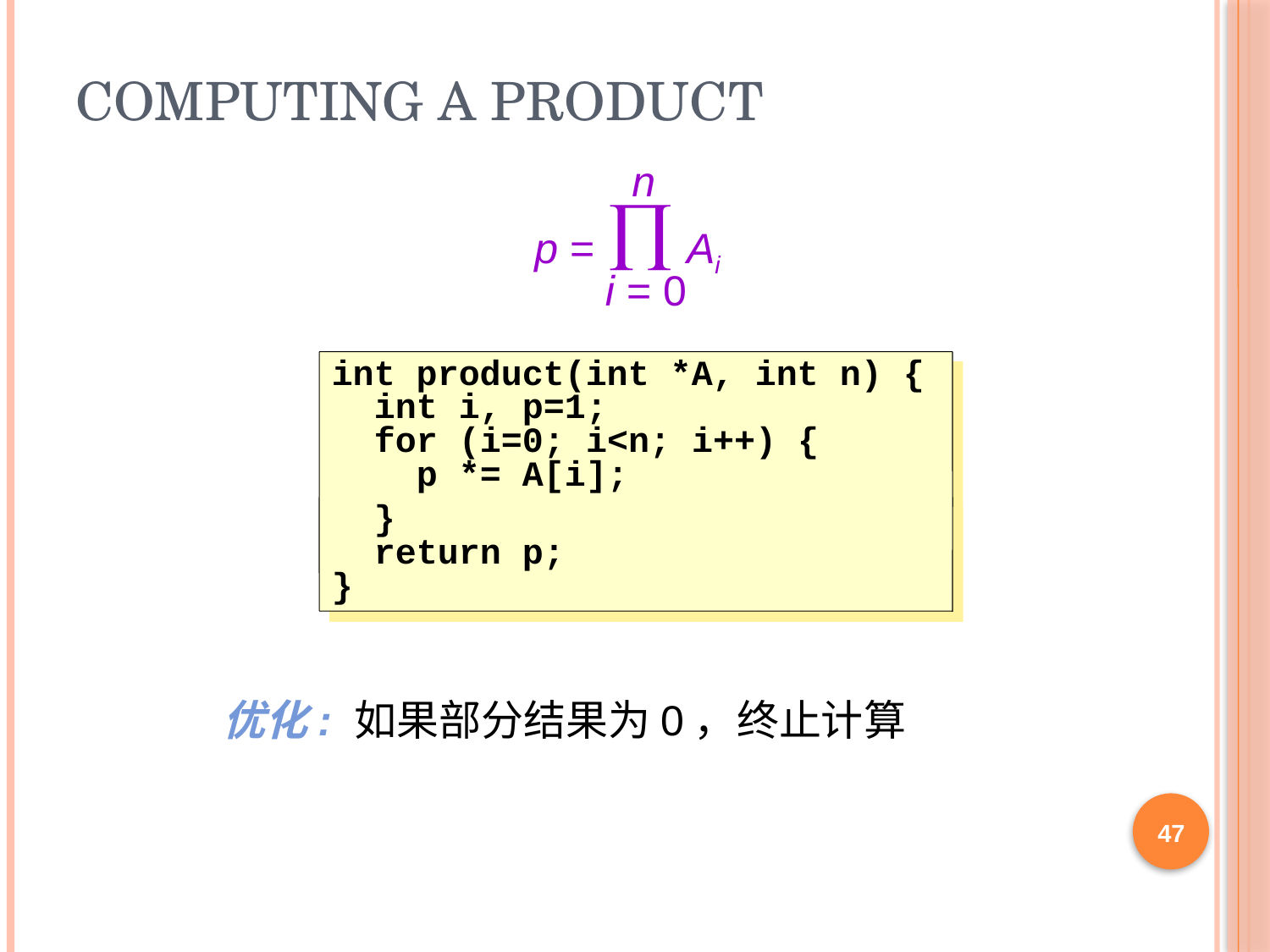

# Computing a Product
n
p = ∏ Ai
i = 0
int product(int *A, int n) {
  int i, p=1;
  for (i=0; i<n; i++) {
    p *= A[i];

  }
  return p;
}

优化: 如果部分结果为0，终止计算
47